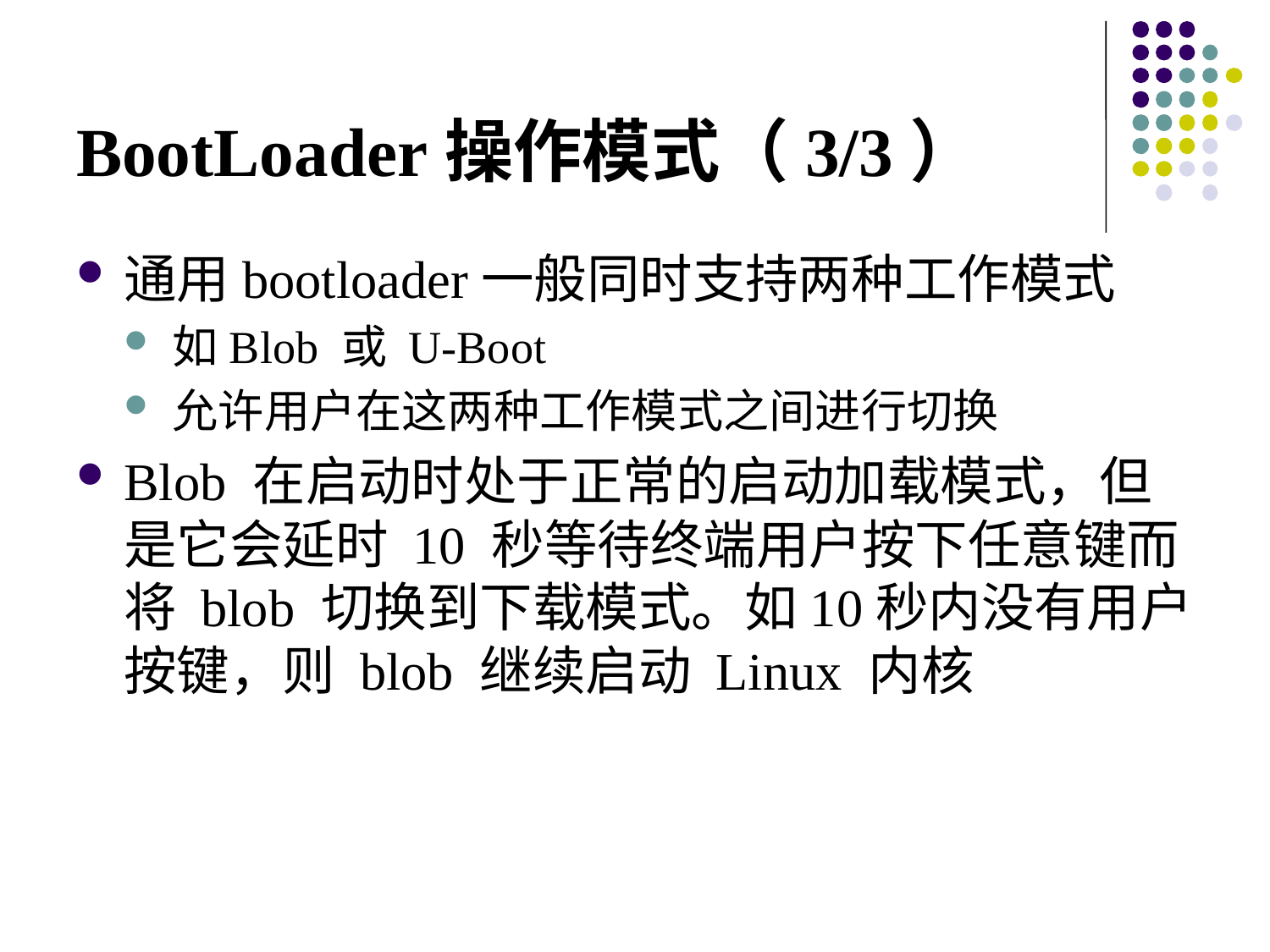

# BootLoader操作模式（3/3）
通用bootloader一般同时支持两种工作模式
如Blob 或 U-Boot
允许用户在这两种工作模式之间进行切换
Blob 在启动时处于正常的启动加载模式，但是它会延时 10 秒等待终端用户按下任意键而将 blob 切换到下载模式。如10秒内没有用户按键，则 blob 继续启动 Linux 内核